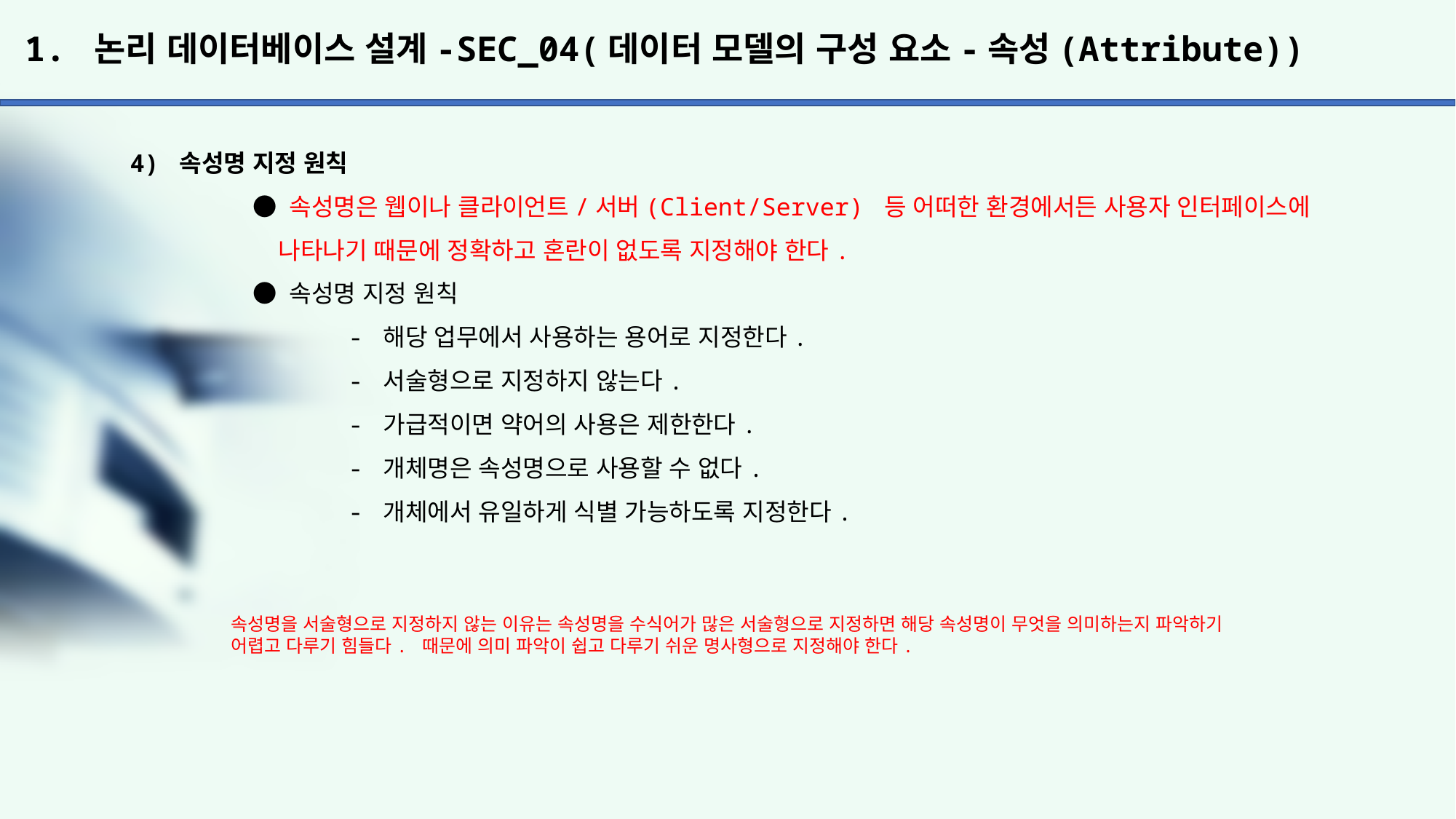

# 1. 논리 데이터베이스 설계-SEC_04(데이터 모델의 구성 요소-속성(Attribute))
4) 속성명 지정 원칙
	  ● 속성명은 웹이나 클라이언트/서버(Client/Server) 등 어떠한 환경에서든 사용자 인터페이스에
	     나타나기 때문에 정확하고 혼란이 없도록 지정해야 한다.
	  ● 속성명 지정 원칙
		- 해당 업무에서 사용하는 용어로 지정한다.
		- 서술형으로 지정하지 않는다.
		- 가급적이면 약어의 사용은 제한한다.
		- 개체명은 속성명으로 사용할 수 없다.
		- 개체에서 유일하게 식별 가능하도록 지정한다.

속성명을 서술형으로 지정하지 않는 이유는 속성명을 수식어가 많은 서술형으로 지정하면 해당 속성명이 무엇을 의미하는지 파악하기 어렵고 다루기 힘들다. 때문에 의미 파악이 쉽고 다루기 쉬운 명사형으로 지정해야 한다.